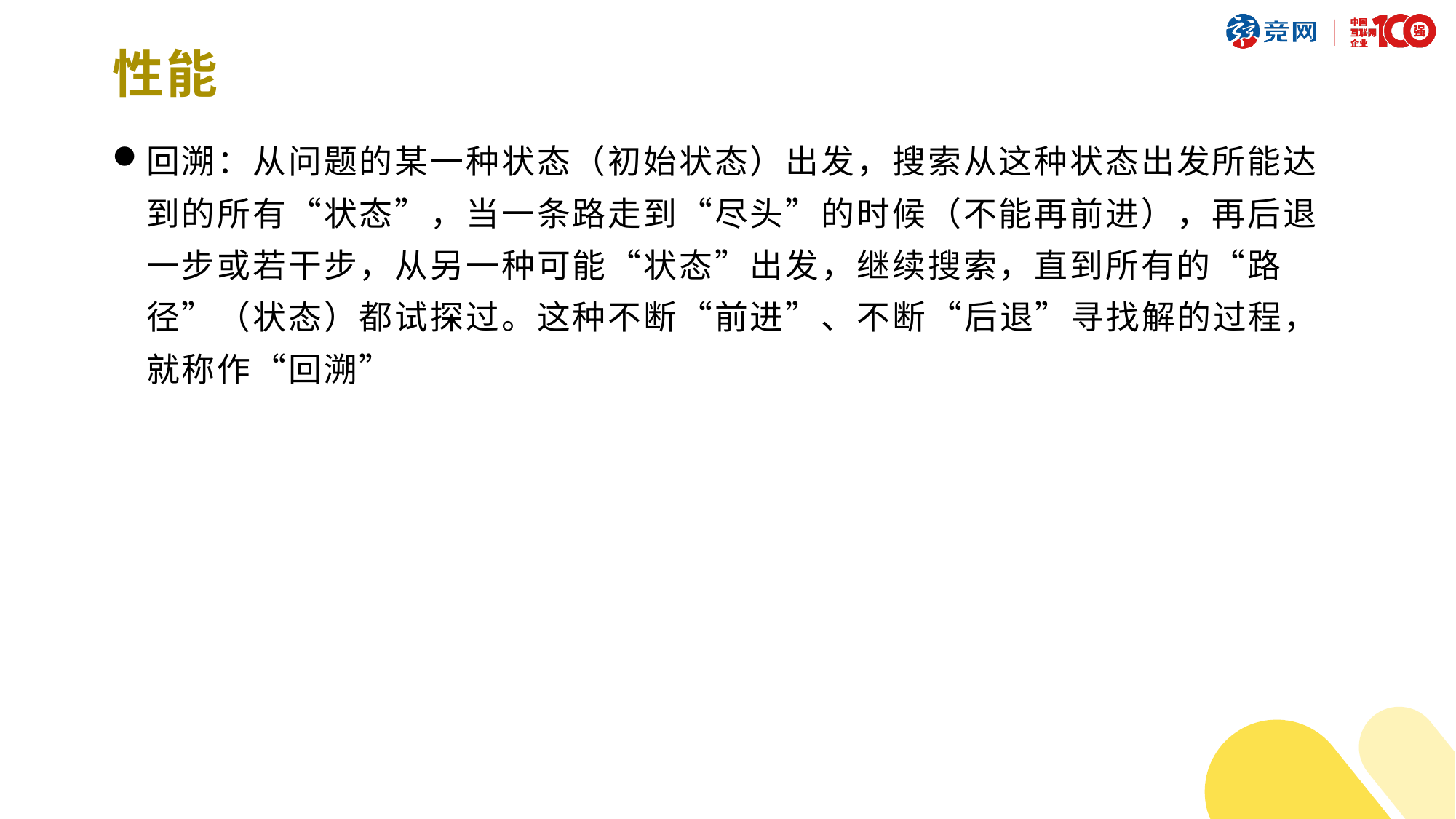

性能
回溯：从问题的某一种状态（初始状态）出发，搜索从这种状态出发所能达到的所有“状态”，当一条路走到“尽头”的时候（不能再前进），再后退一步或若干步，从另一种可能“状态”出发，继续搜索，直到所有的“路径”（状态）都试探过。这种不断“前进”、不断“后退”寻找解的过程，就称作“回溯”